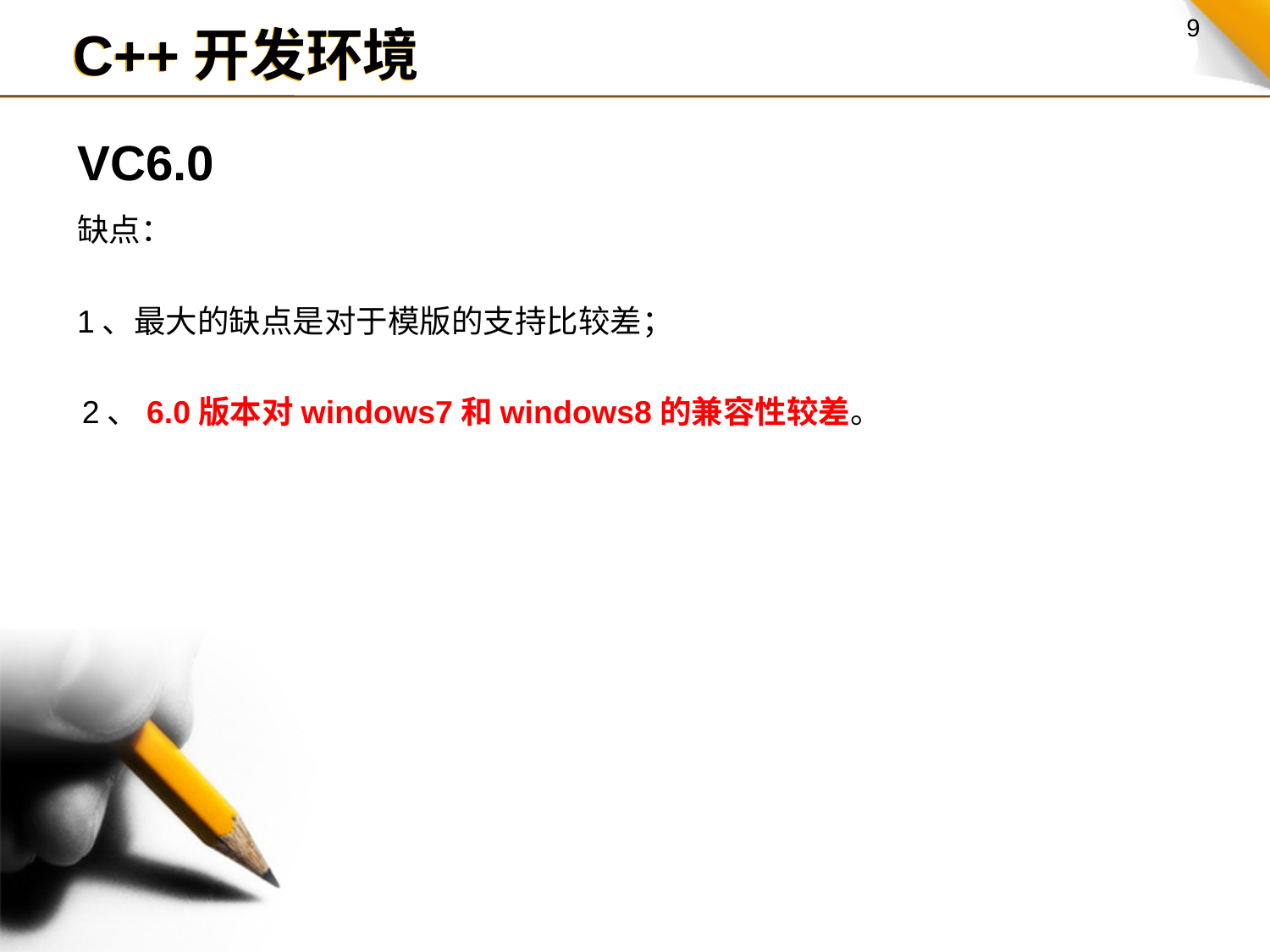

C++开发环境
VC6.0
缺点：
1、最大的缺点是对于模版的支持比较差；
2、6.0版本对windows7和windows8的兼容性较差。